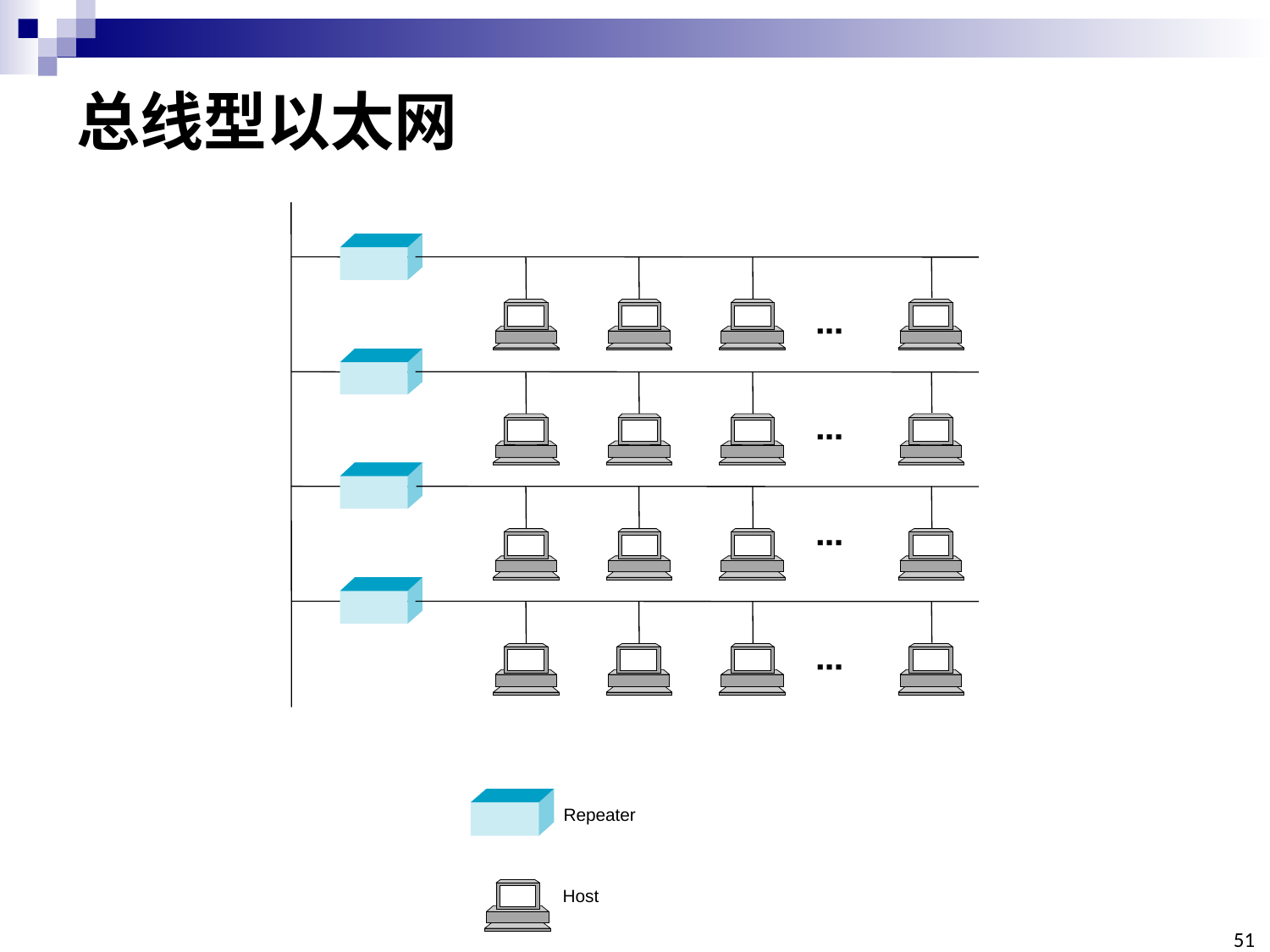

# 总线型以太网

■ ■ ■

■ ■ ■

■ ■ ■

■ ■ ■

Repeater

Host

51